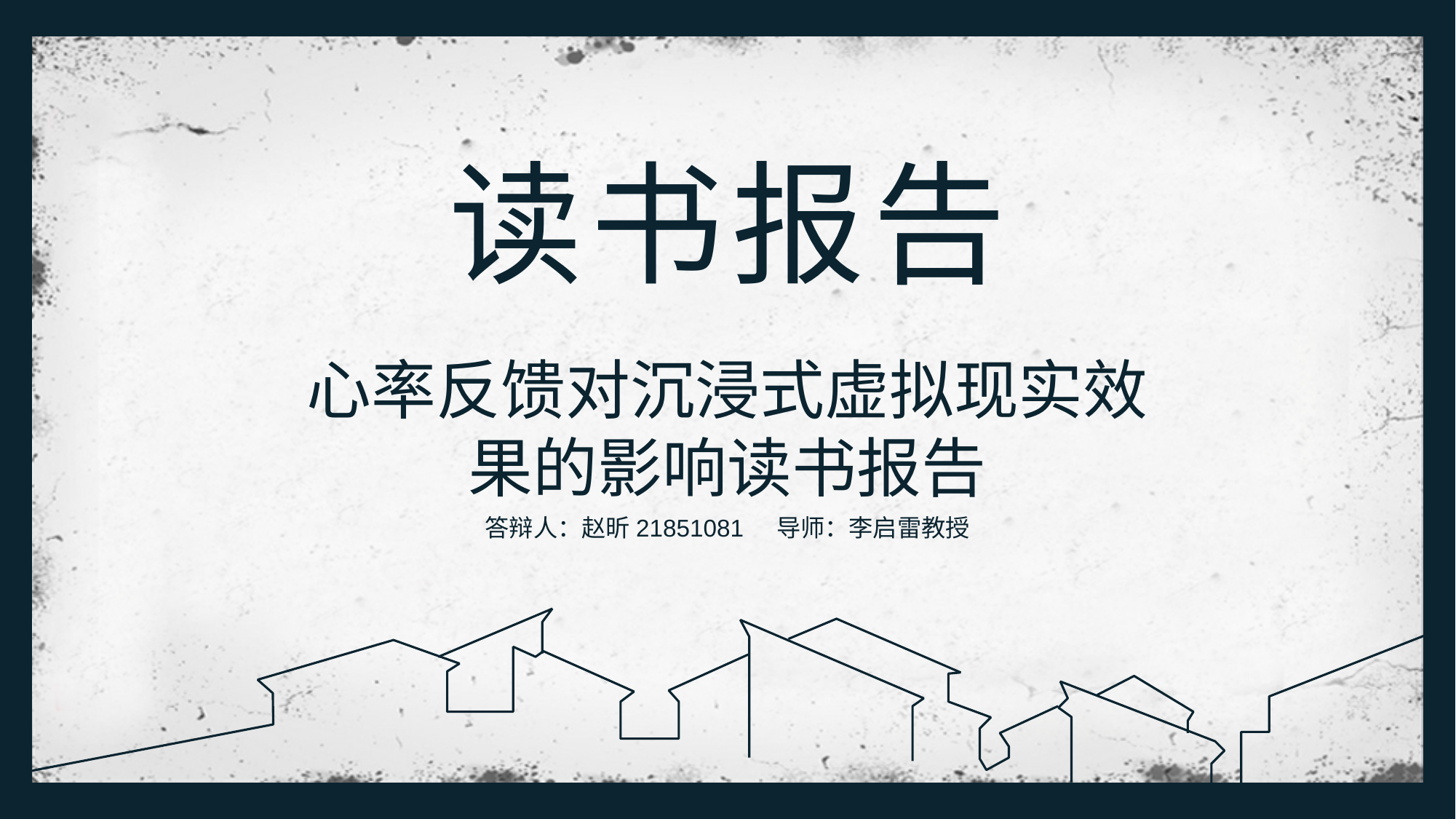

读
书
报
告
心率反馈对沉浸式虚拟现实效果的影响读书报告
答辩人：赵昕21851081    导师：李启雷教授